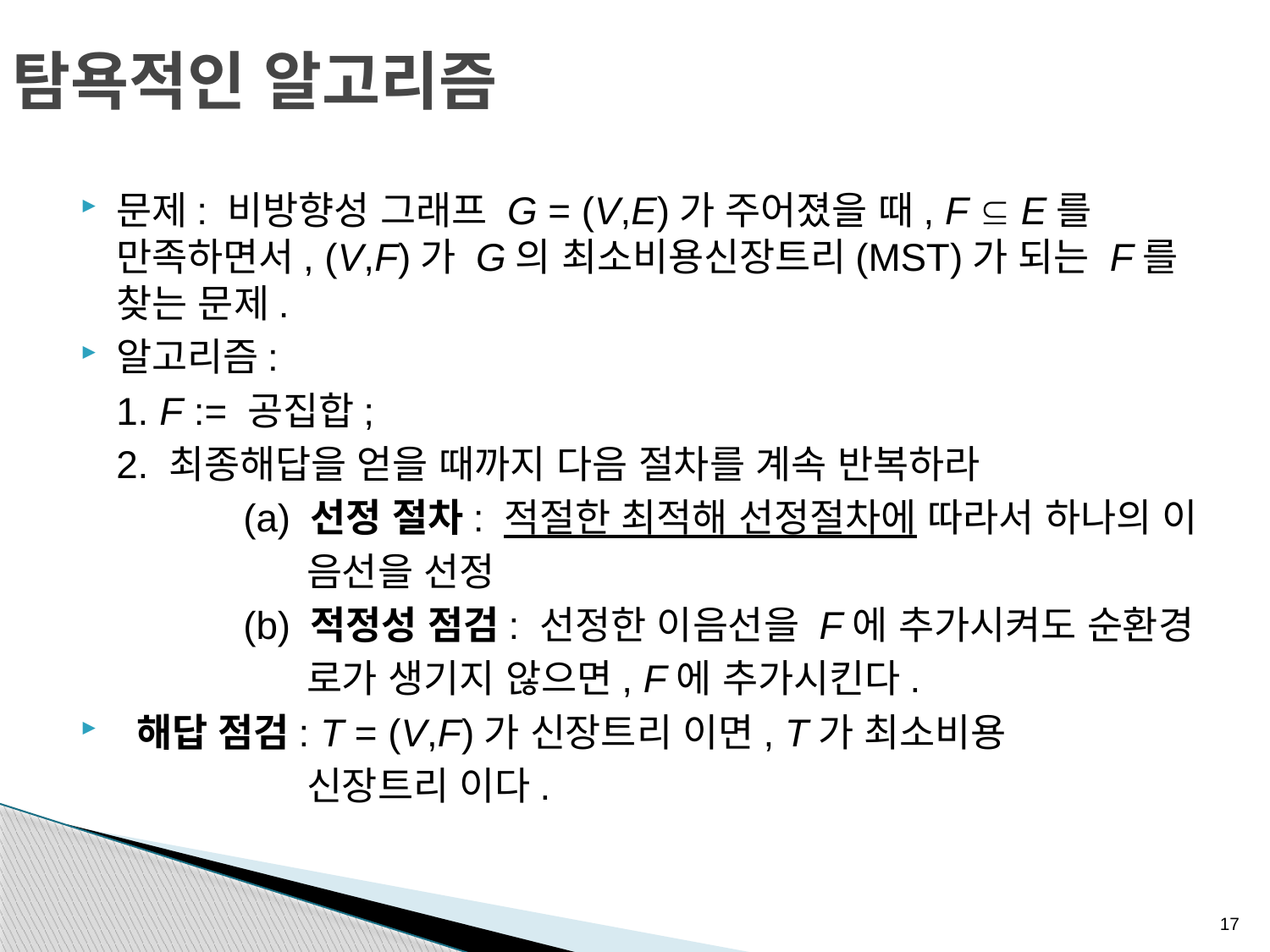

# 탐욕적인 알고리즘
문제: 비방향성 그래프 G = (V,E)가 주어졌을 때, F ⊆ E를 만족하면서, (V,F)가 G의 최소비용신장트리(MST)가 되는 F를 찾는 문제.
알고리즘:
	1. F := 공집합;
	2. 최종해답을 얻을 때까지 다음 절차를 계속 반복하라
		(a) 선정 절차: 적절한 최적해 선정절차에 따라서 하나의 이
		     음선을 선정
		(b) 적정성 점검: 선정한 이음선을 F에 추가시켜도 순환경
		     로가 생기지 않으면, F에 추가시킨다.
 해답 점검: T = (V,F)가 신장트리 이면, T가 최소비용
		     신장트리 이다.
17